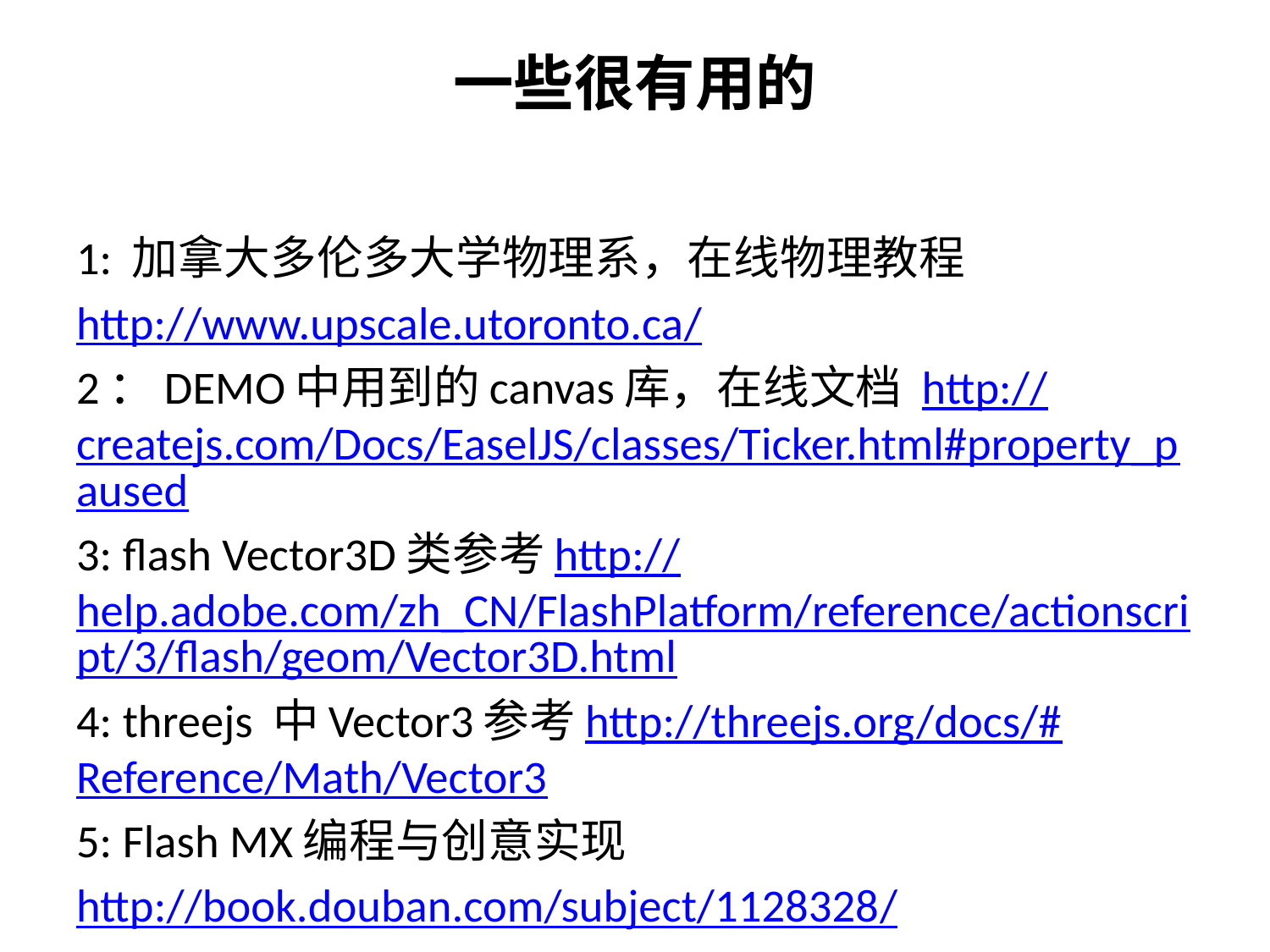

# 一些很有用的
1: 加拿大多伦多大学物理系，在线物理教程
http://www.upscale.utoronto.ca/
2：DEMO中用到的canvas库，在线文档 http://createjs.com/Docs/EaselJS/classes/Ticker.html#property_paused
3: flash Vector3D类参考http://help.adobe.com/zh_CN/FlashPlatform/reference/actionscript/3/flash/geom/Vector3D.html
4: threejs 中Vector3参考http://threejs.org/docs/#Reference/Math/Vector3
5: Flash MX编程与创意实现
http://book.douban.com/subject/1128328/